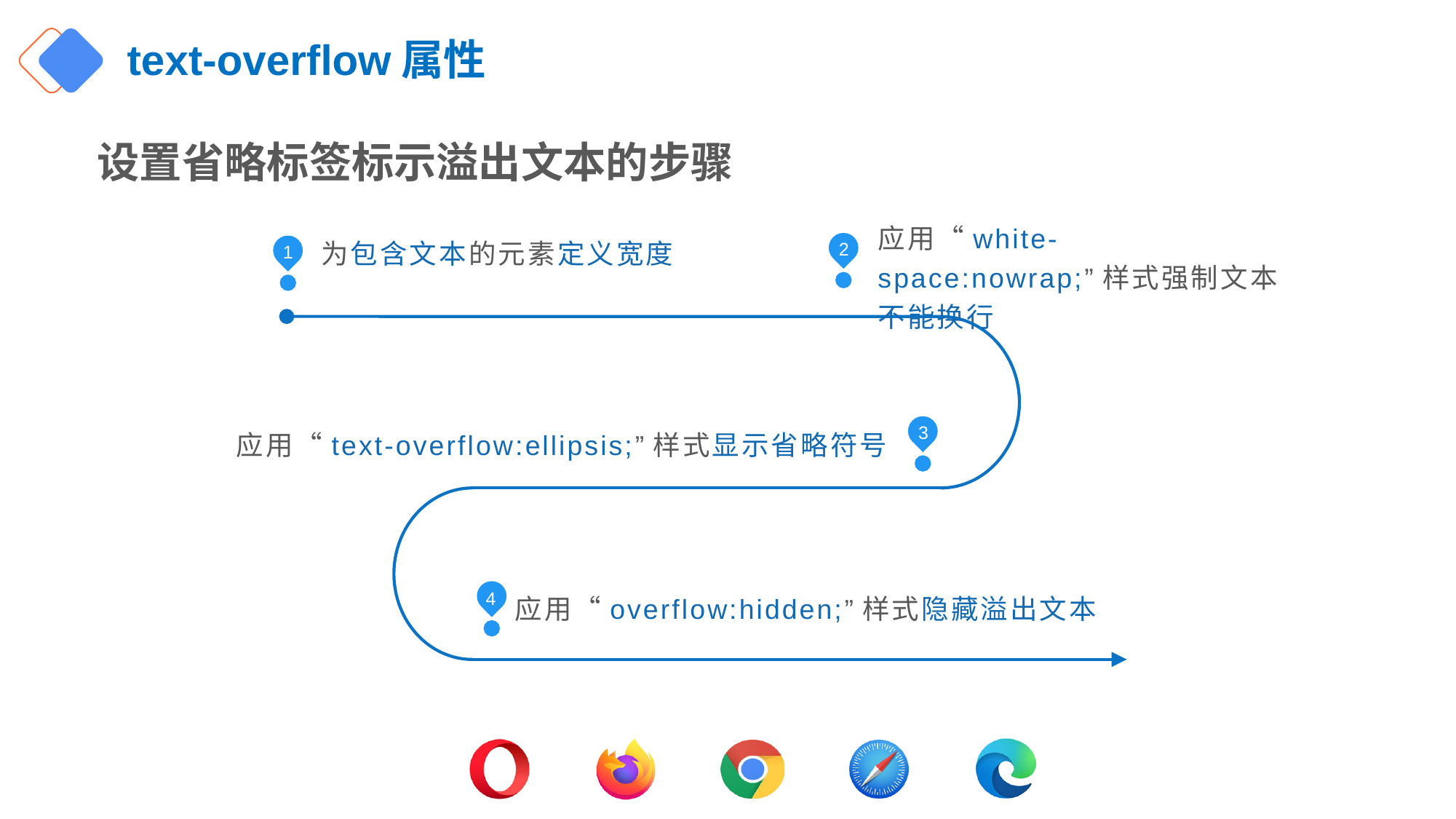

# text-overflow属性
设置省略标签标示溢出文本的步骤

应用“white-space:nowrap;”样式强制文本不能换行
2

为包含文本的元素定义宽度
1

3

应用“text-overflow:ellipsis;”样式显示省略符号
4

应用“overflow:hidden;”样式隐藏溢出文本